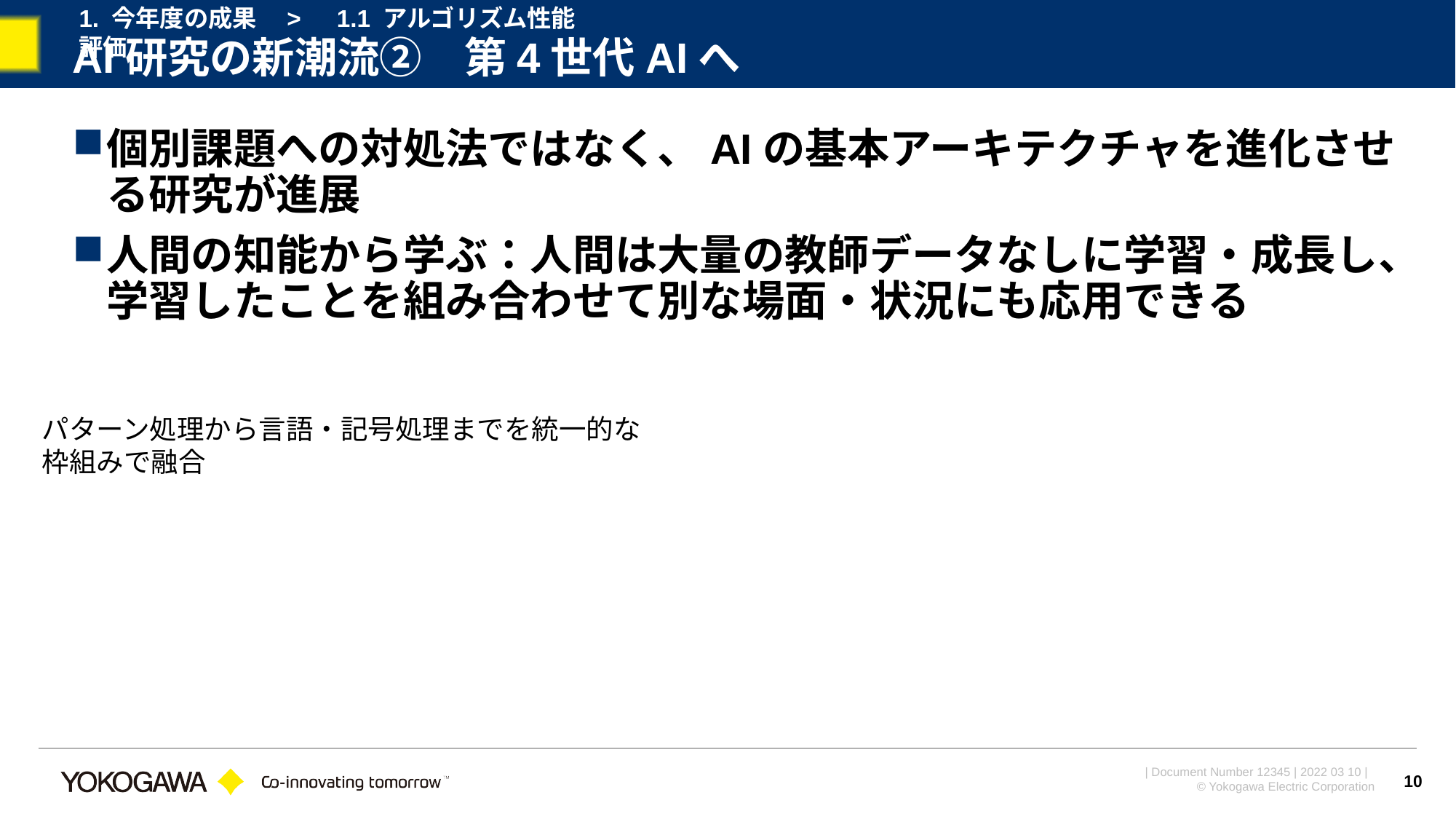

1. 今年度の成果　>　1.1 アルゴリズム性能評価
# AI研究の新潮流②　第4世代AIへ
個別課題への対処法ではなく、AIの基本アーキテクチャを進化させる研究が進展
人間の知能から学ぶ：人間は大量の教師データなしに学習・成長し、学習したことを組み合わせて別な場面・状況にも応用できる
パターン処理から言語・記号処理までを統一的な枠組みで融合
10